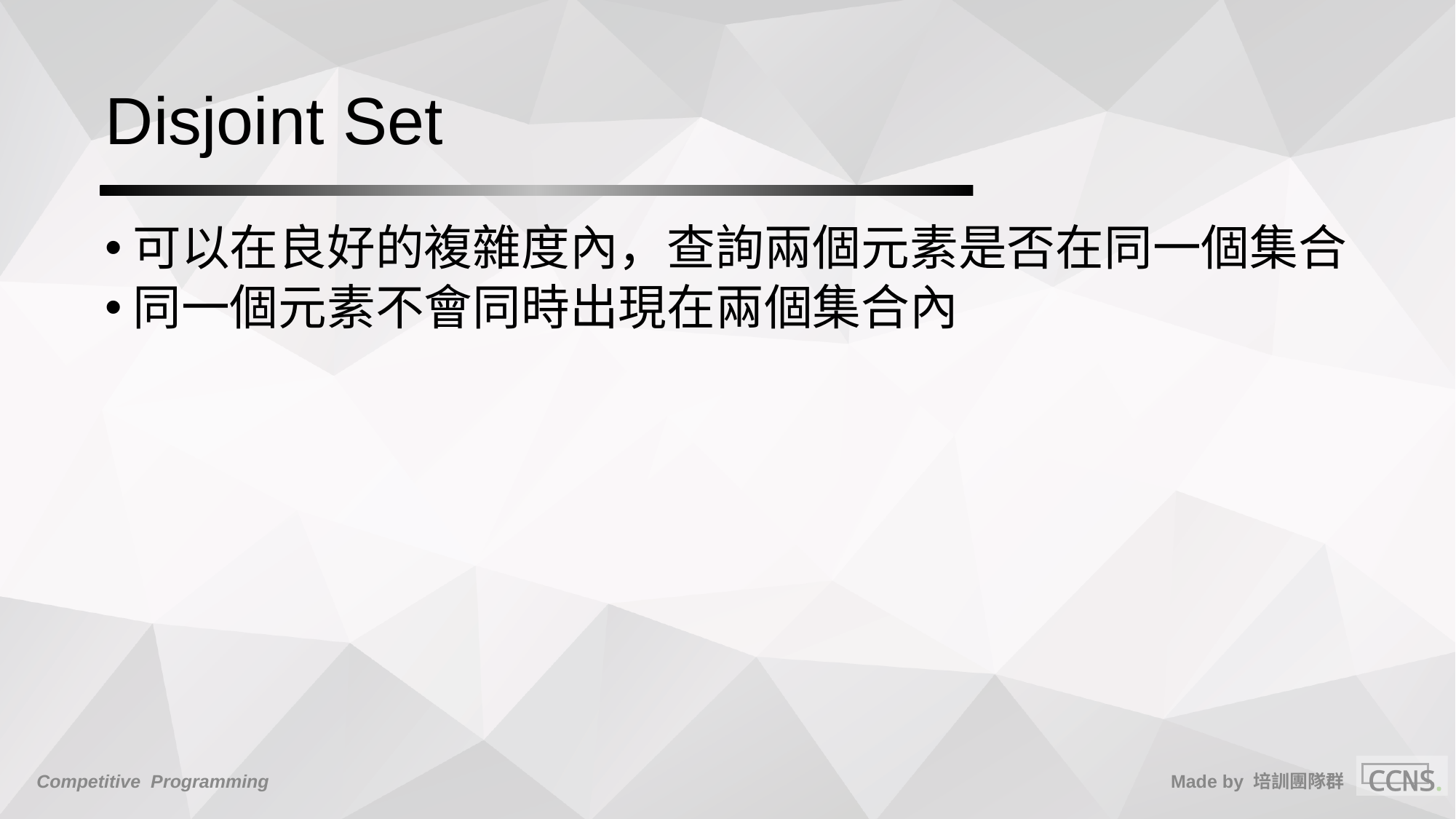

# Disjoint Set
可以在良好的複雜度內，查詢兩個元素是否在同一個集合
同一個元素不會同時出現在兩個集合內